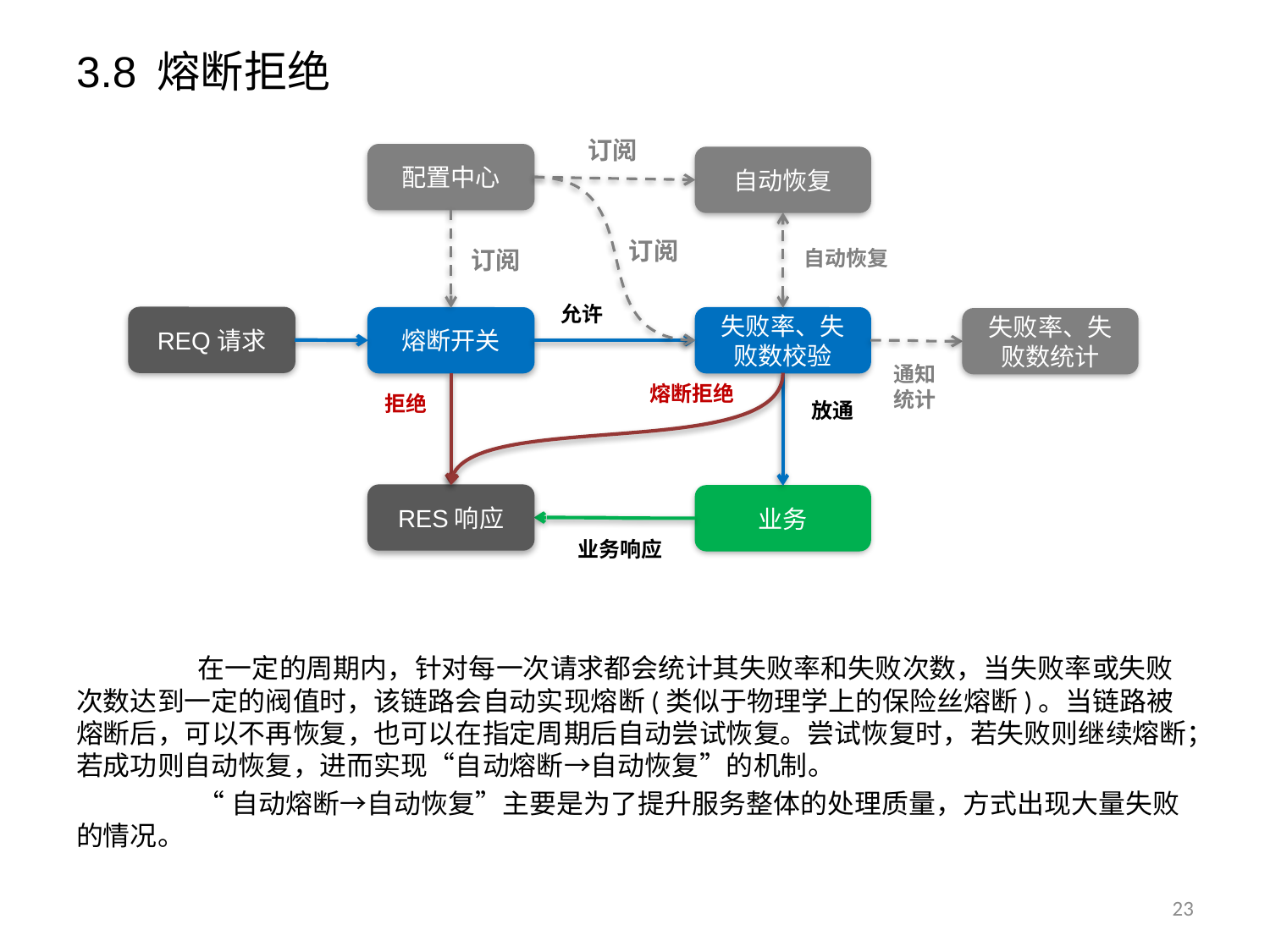

# 3.8 熔断拒绝
订阅
配置中心
自动恢复
订阅
订阅
自动恢复
允许
REQ请求
熔断开关
失败率、失败数校验
失败率、失败数统计
通知
统计
熔断拒绝
拒绝
放通
RES响应
业务
业务响应
	在一定的周期内，针对每一次请求都会统计其失败率和失败次数，当失败率或失败次数达到一定的阀值时，该链路会自动实现熔断(类似于物理学上的保险丝熔断)。当链路被熔断后，可以不再恢复，也可以在指定周期后自动尝试恢复。尝试恢复时，若失败则继续熔断；若成功则自动恢复，进而实现“自动熔断→自动恢复”的机制。
	“自动熔断→自动恢复”主要是为了提升服务整体的处理质量，方式出现大量失败的情况。
23